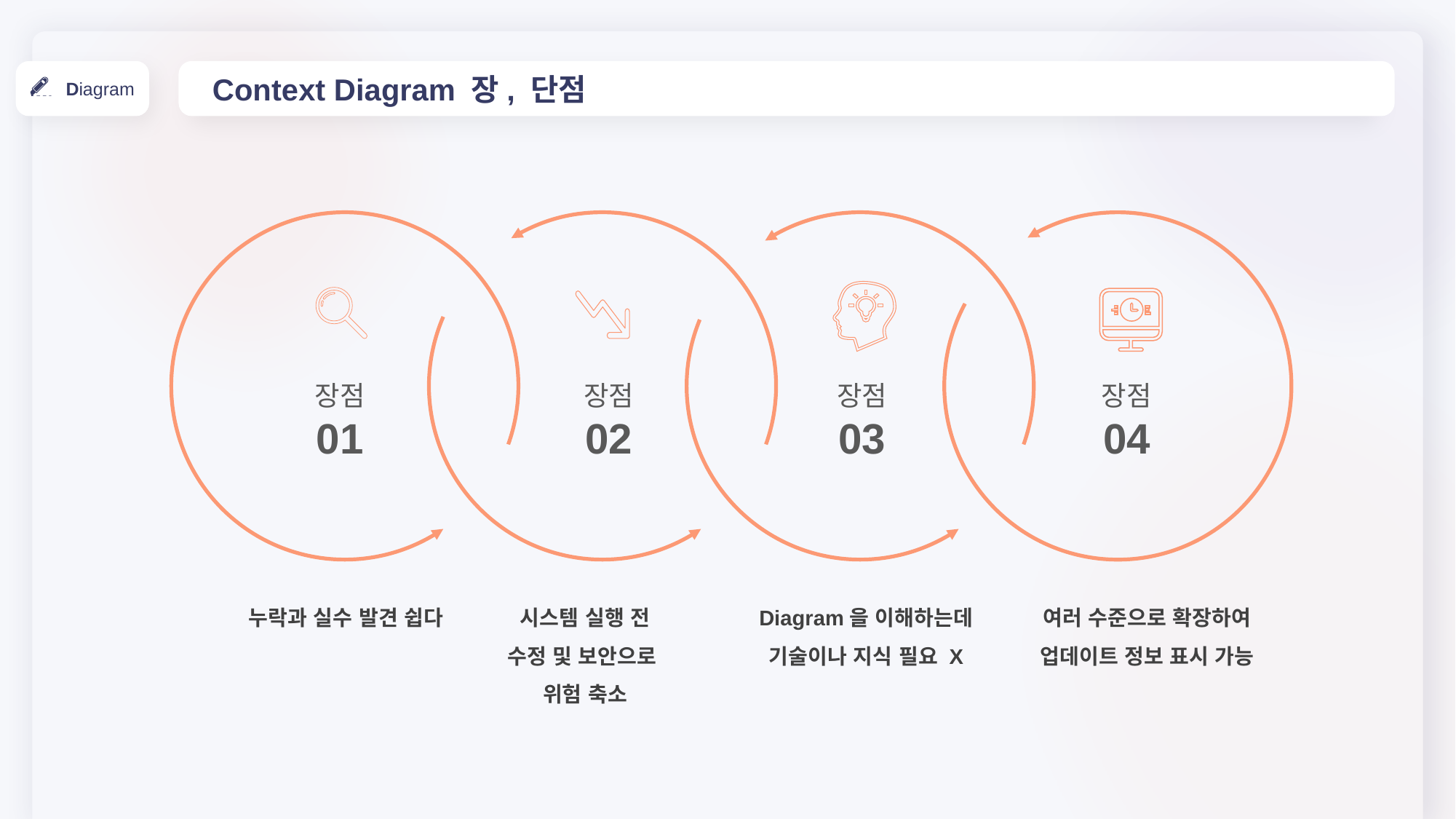

Context Diagram 장, 단점
Diagram

장점
01
장점
02
장점
03
장점
04
여러 수준으로 확장하여 업데이트 정보 표시 가능
Diagram을 이해하는데
기술이나 지식 필요 X
시스템 실행 전
수정 및 보안으로
위험 축소
누락과 실수 발견 쉽다